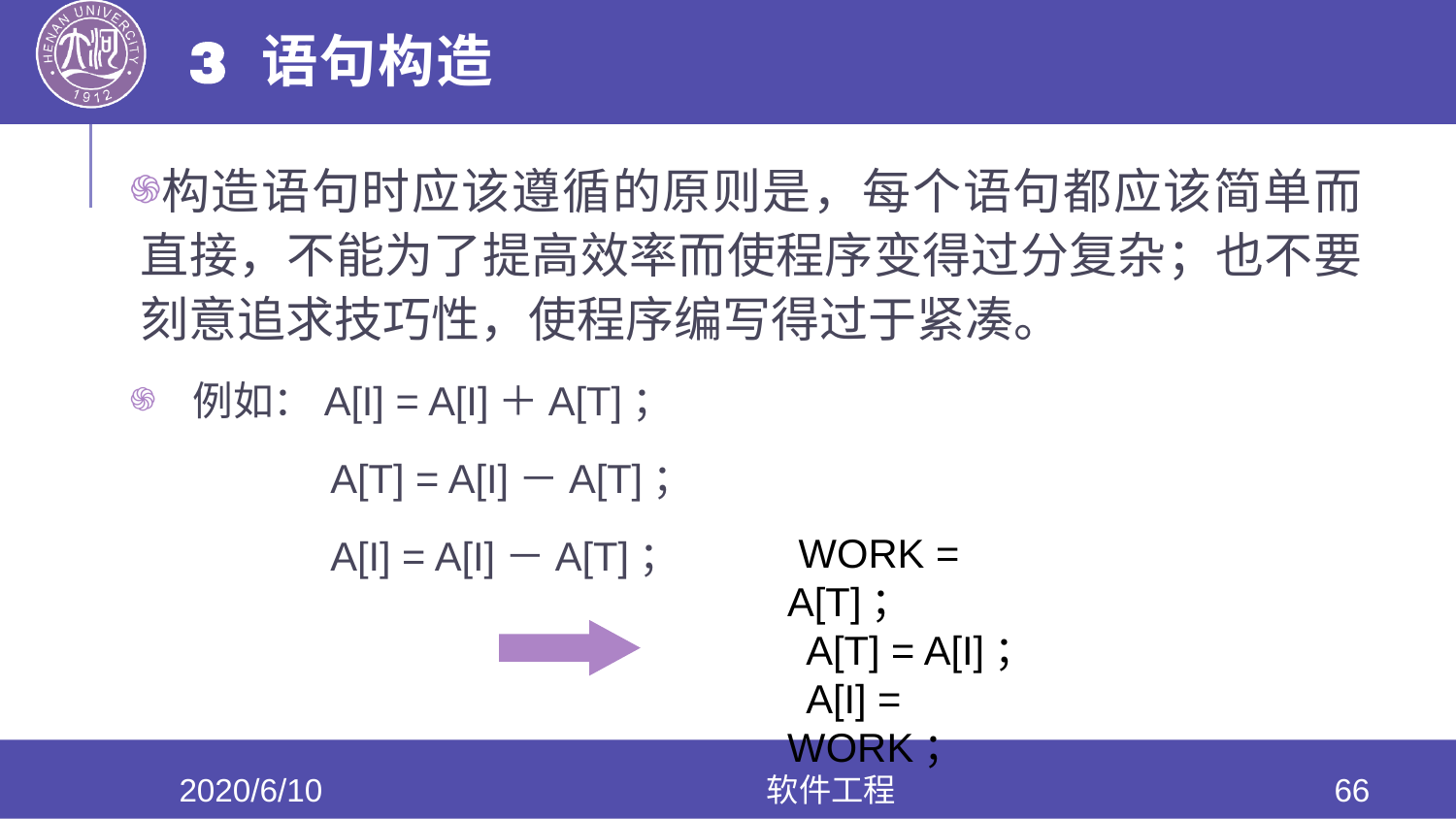

# 3 语句构造
构造语句时应该遵循的原则是，每个语句都应该简单而直接，不能为了提高效率而使程序变得过分复杂；也不要刻意追求技巧性，使程序编写得过于紧凑。
   例如：A[I] = A[I]＋A[T]；
                  A[T] = A[I]－A[T]；
                  A[I] = A[I]－A[T]；
 WORK = A[T]；
 A[T] = A[I]；
 A[I] = WORK；

2020/6/10
软件工程
66